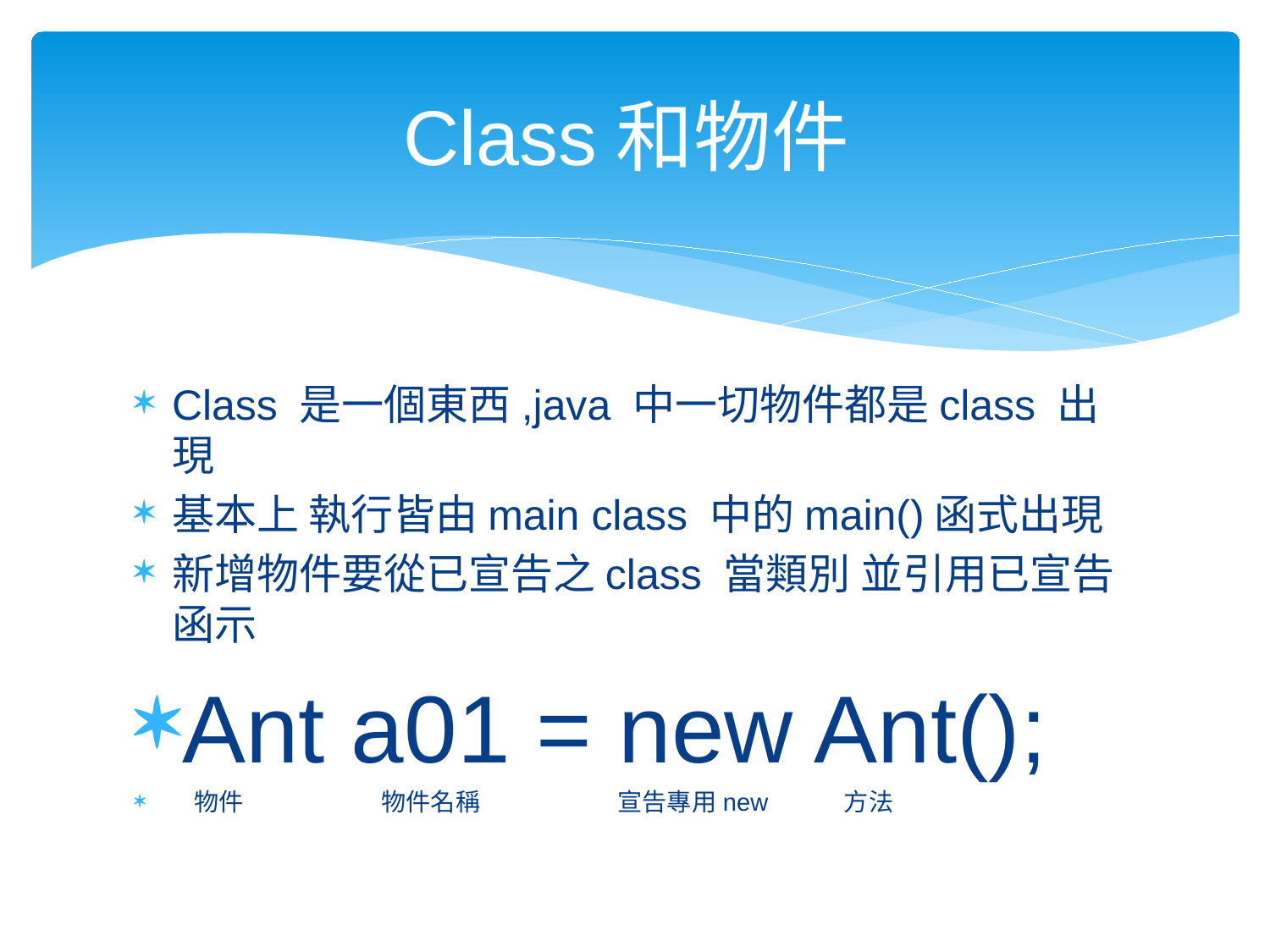

# Class和物件
Class 是一個東西,java 中一切物件都是class 出現
基本上 執行皆由main class 中的main()函式出現
新增物件要從已宣告之class 當類別 並引用已宣告函示
Ant a01 = new Ant();
   物件                         物件名稱                         宣告專用new          方法